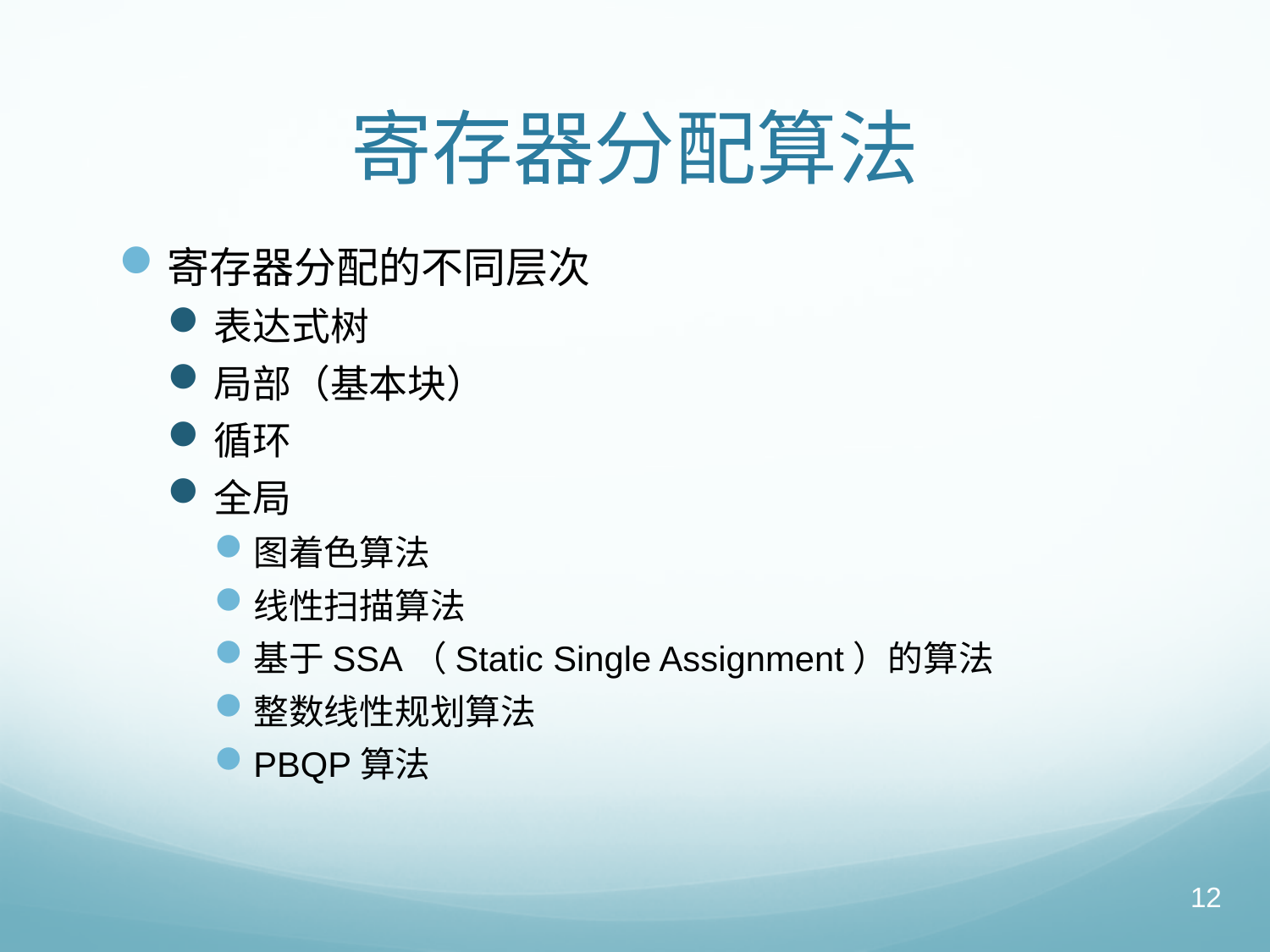

# 寄存器分配算法
寄存器分配的不同层次
表达式树
局部（基本块）
循环
全局
图着色算法
线性扫描算法
基于SSA（Static Single Assignment）的算法
整数线性规划算法
PBQP算法

12